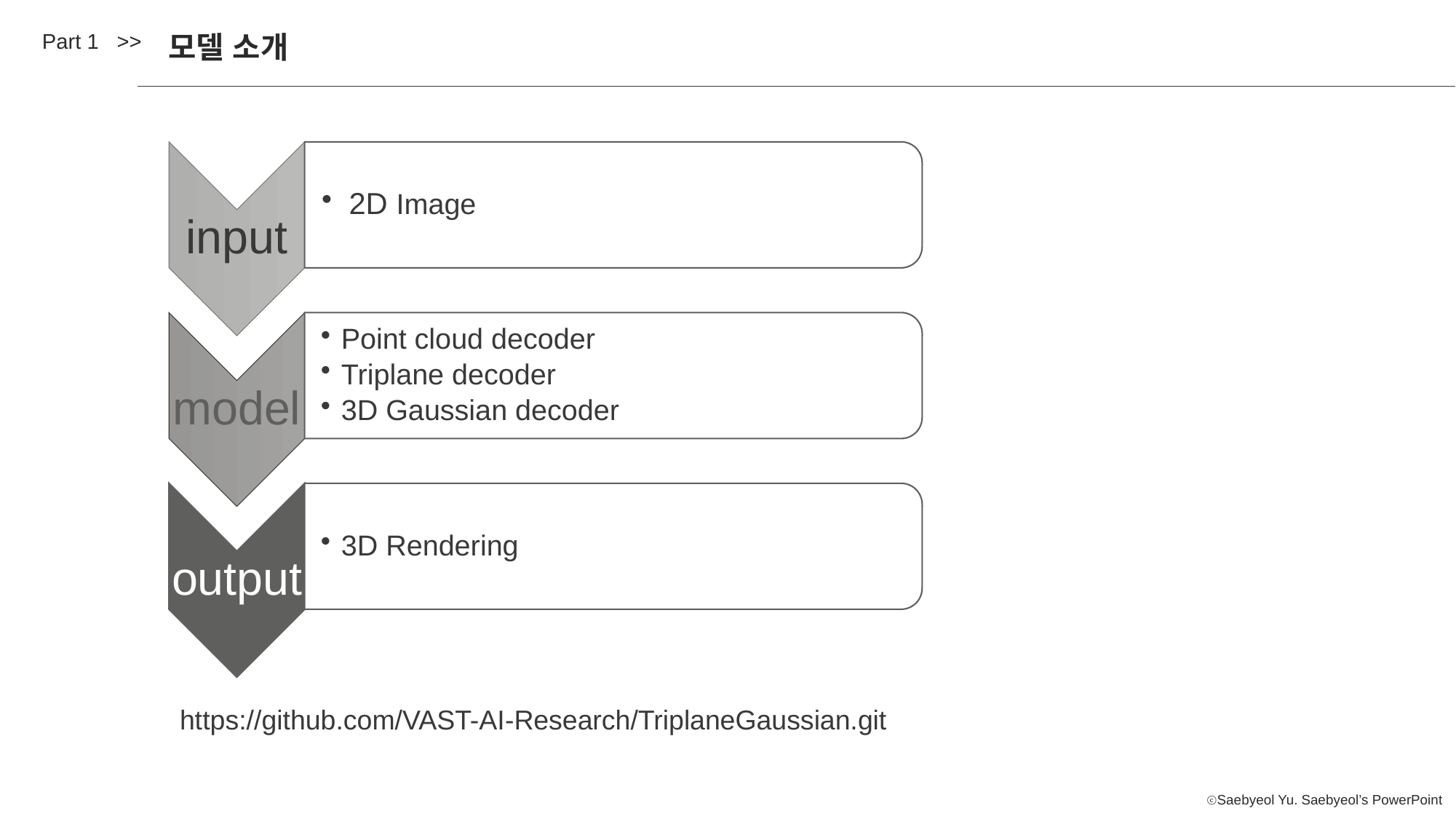

Part 1   >>
모델 소개
input
2D Image
model
Point cloud decoder
Triplane decoder
3D Gaussian decoder
output
3D Rendering
https://github.com/VAST-AI-Research/TriplaneGaussian.git